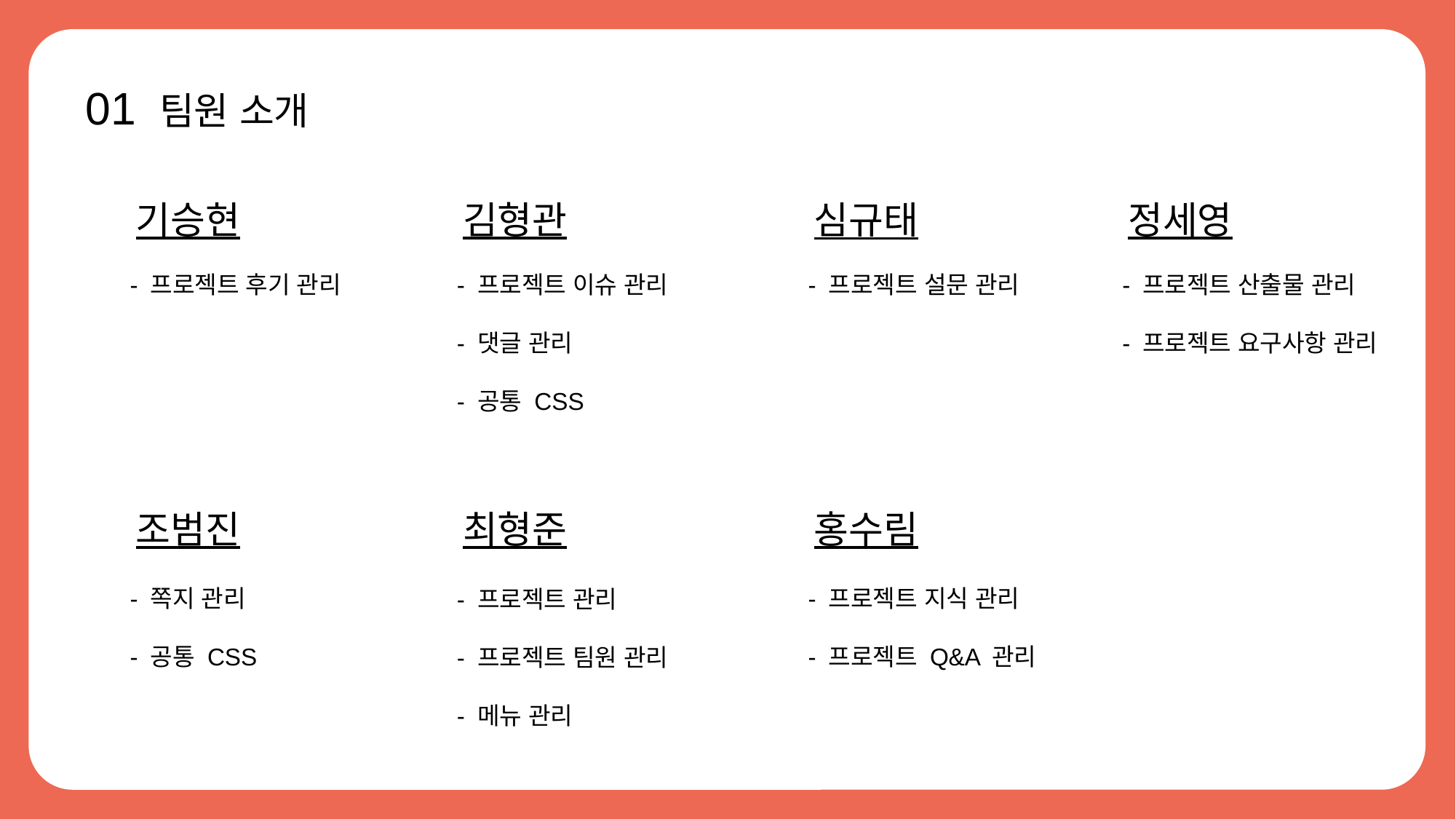

01 팀원 소개
기승현
김형관
정세영
심규태
- 프로젝트 후기 관리
- 프로젝트 이슈 관리

- 댓글 관리

- 공통 CSS
- 프로젝트 설문 관리
- 프로젝트 산출물 관리

- 프로젝트 요구사항 관리
조범진
최형준
홍수림
- 쪽지 관리

- 공통 CSS
- 프로젝트 지식 관리

- 프로젝트 Q&A 관리
- 프로젝트 관리

- 프로젝트 팀원 관리

- 메뉴 관리